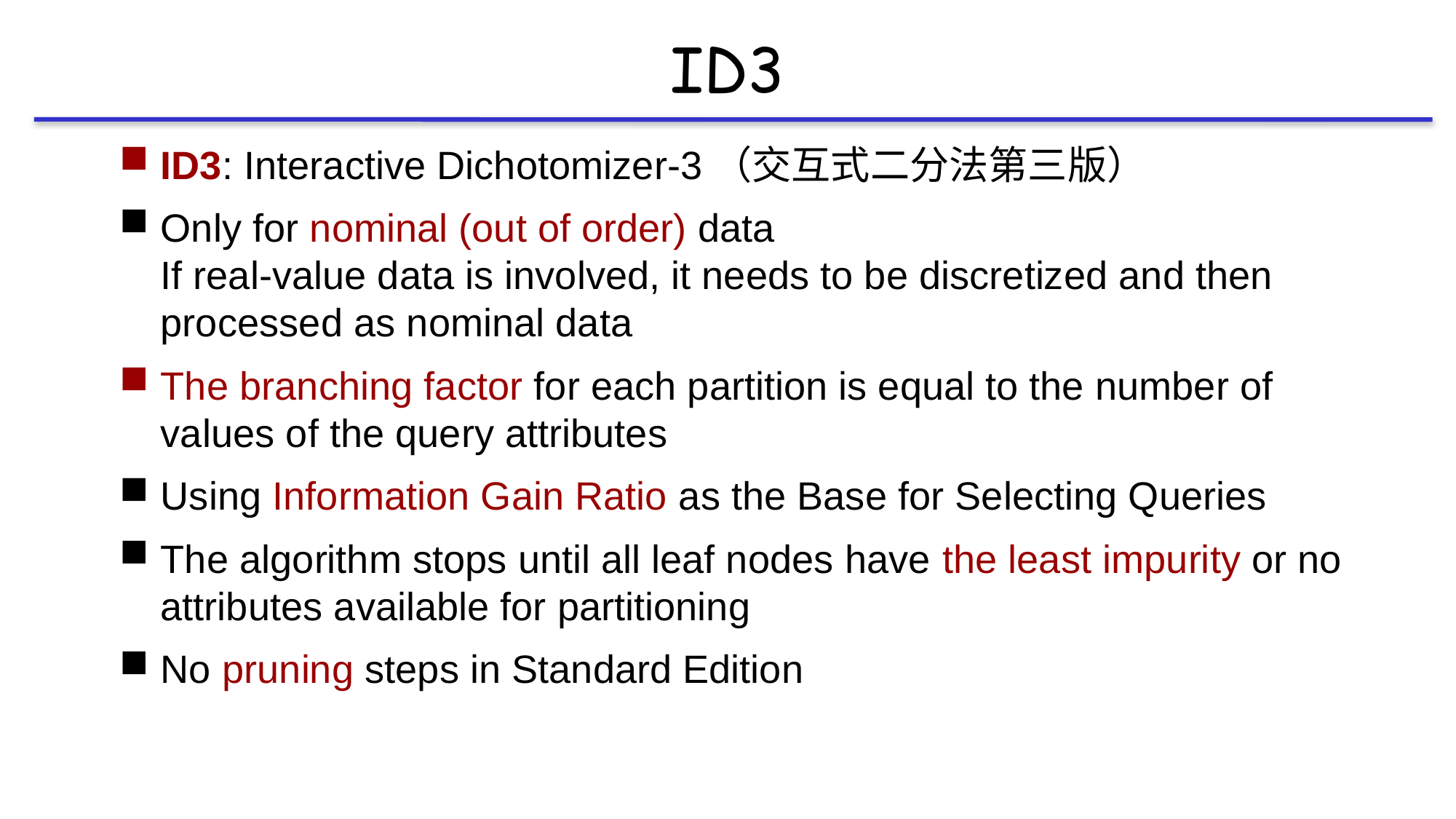

# ID3
ID3: Interactive Dichotomizer-3（交互式二分法第三版）
Only for nominal (out of order) data
If real-value data is involved, it needs to be discretized and then processed as nominal data
The branching factor for each partition is equal to the number of values of the query attributes
Using Information Gain Ratio as the Base for Selecting Queries
The algorithm stops until all leaf nodes have the least impurity or no attributes available for partitioning
No pruning steps in Standard Edition